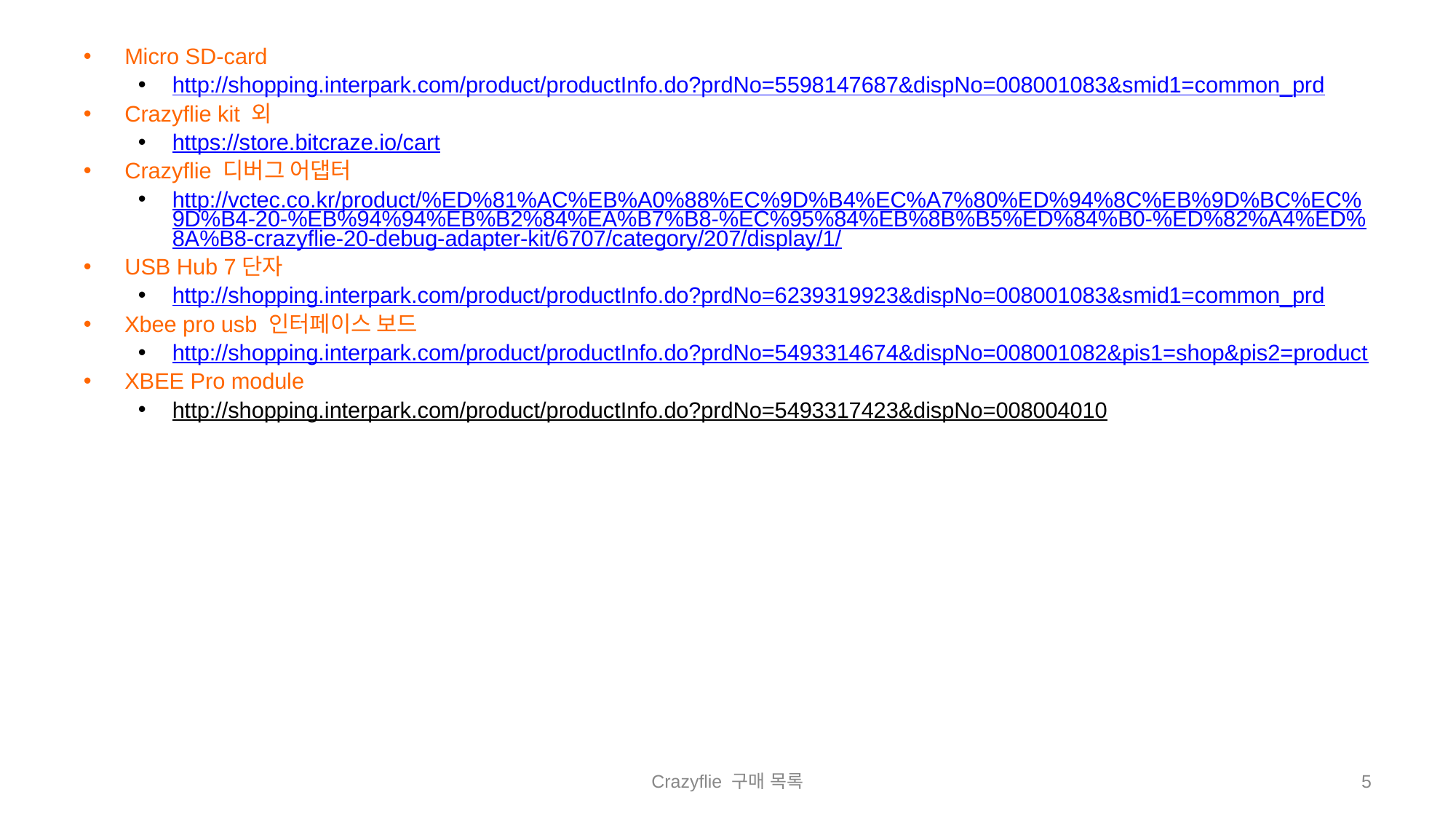

Micro SD-card
http://shopping.interpark.com/product/productInfo.do?prdNo=5598147687&dispNo=008001083&smid1=common_prd
Crazyflie kit 외
https://store.bitcraze.io/cart
Crazyflie 디버그 어댑터
http://vctec.co.kr/product/%ED%81%AC%EB%A0%88%EC%9D%B4%EC%A7%80%ED%94%8C%EB%9D%BC%EC%9D%B4-20-%EB%94%94%EB%B2%84%EA%B7%B8-%EC%95%84%EB%8B%B5%ED%84%B0-%ED%82%A4%ED%8A%B8-crazyflie-20-debug-adapter-kit/6707/category/207/display/1/
USB Hub 7단자
http://shopping.interpark.com/product/productInfo.do?prdNo=6239319923&dispNo=008001083&smid1=common_prd
Xbee pro usb 인터페이스 보드
http://shopping.interpark.com/product/productInfo.do?prdNo=5493314674&dispNo=008001082&pis1=shop&pis2=product
XBEE Pro module
http://shopping.interpark.com/product/productInfo.do?prdNo=5493317423&dispNo=008004010

Crazyflie 구매 목록
5